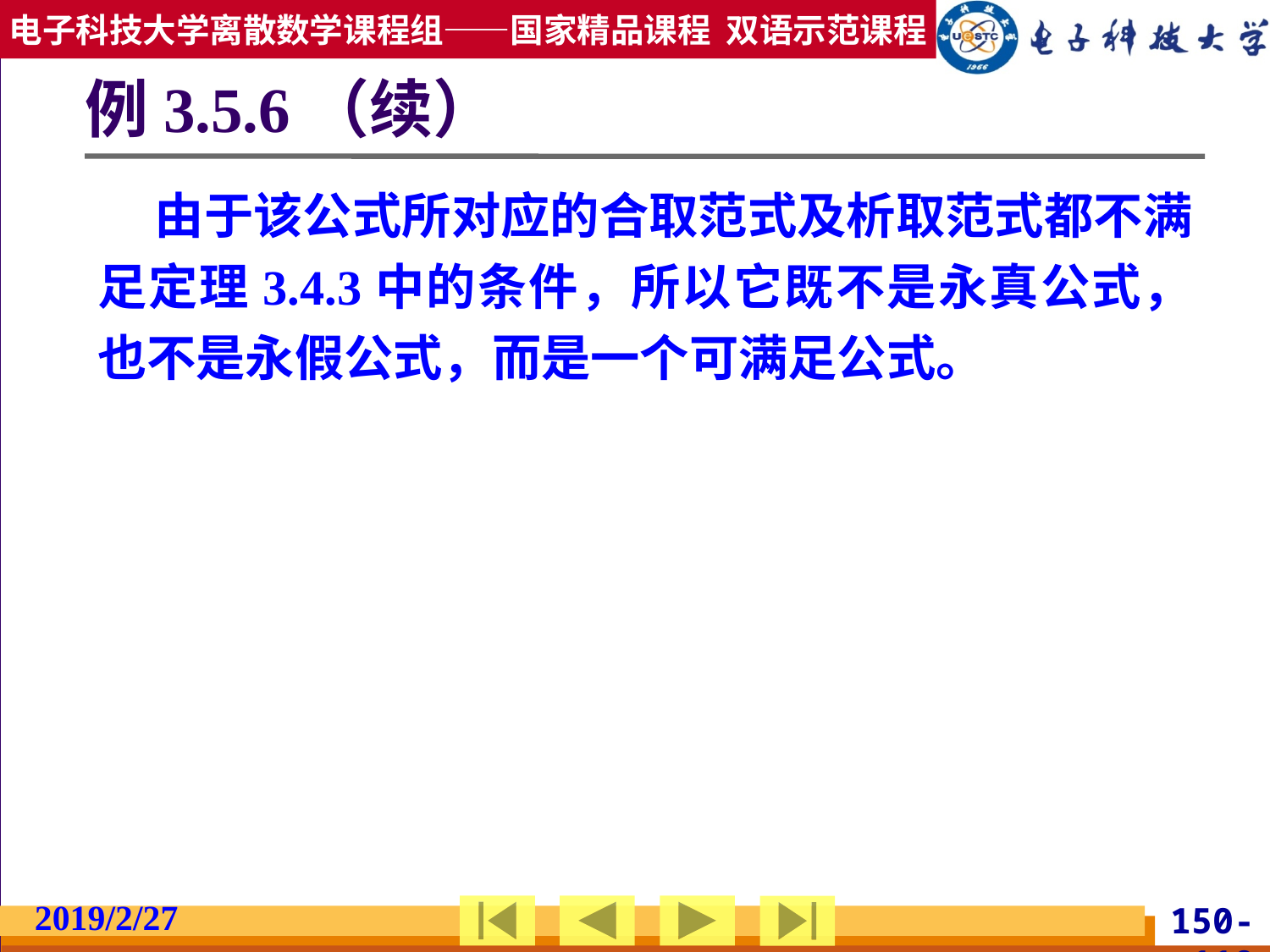

# 例3.5.6（续）
    由于该公式所对应的合取范式及析取范式都不满足定理3.4.3中的条件，所以它既不是永真公式，也不是永假公式，而是一个可满足公式。
2019/2/27